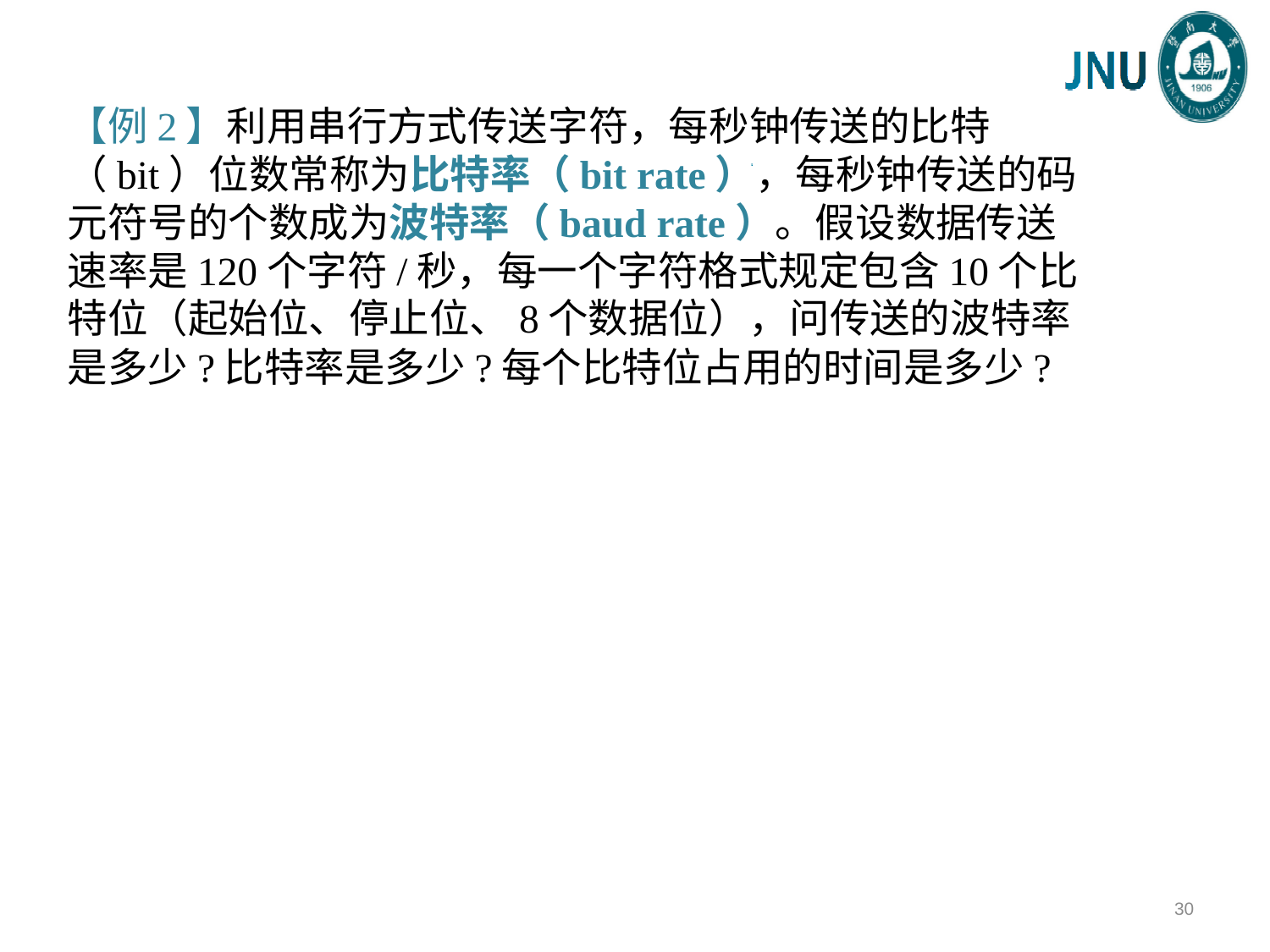

# 【例2】利用串行方式传送字符，每秒钟传送的比特（bit）位数常称为比特率（bit rate），每秒钟传送的码元符号的个数成为波特率（baud rate）。假设数据传送速率是120个字符/秒，每一个字符格式规定包含10个比特位（起始位、停止位、8个数据位），问传送的波特率是多少?比特率是多少?每个比特位占用的时间是多少?
30